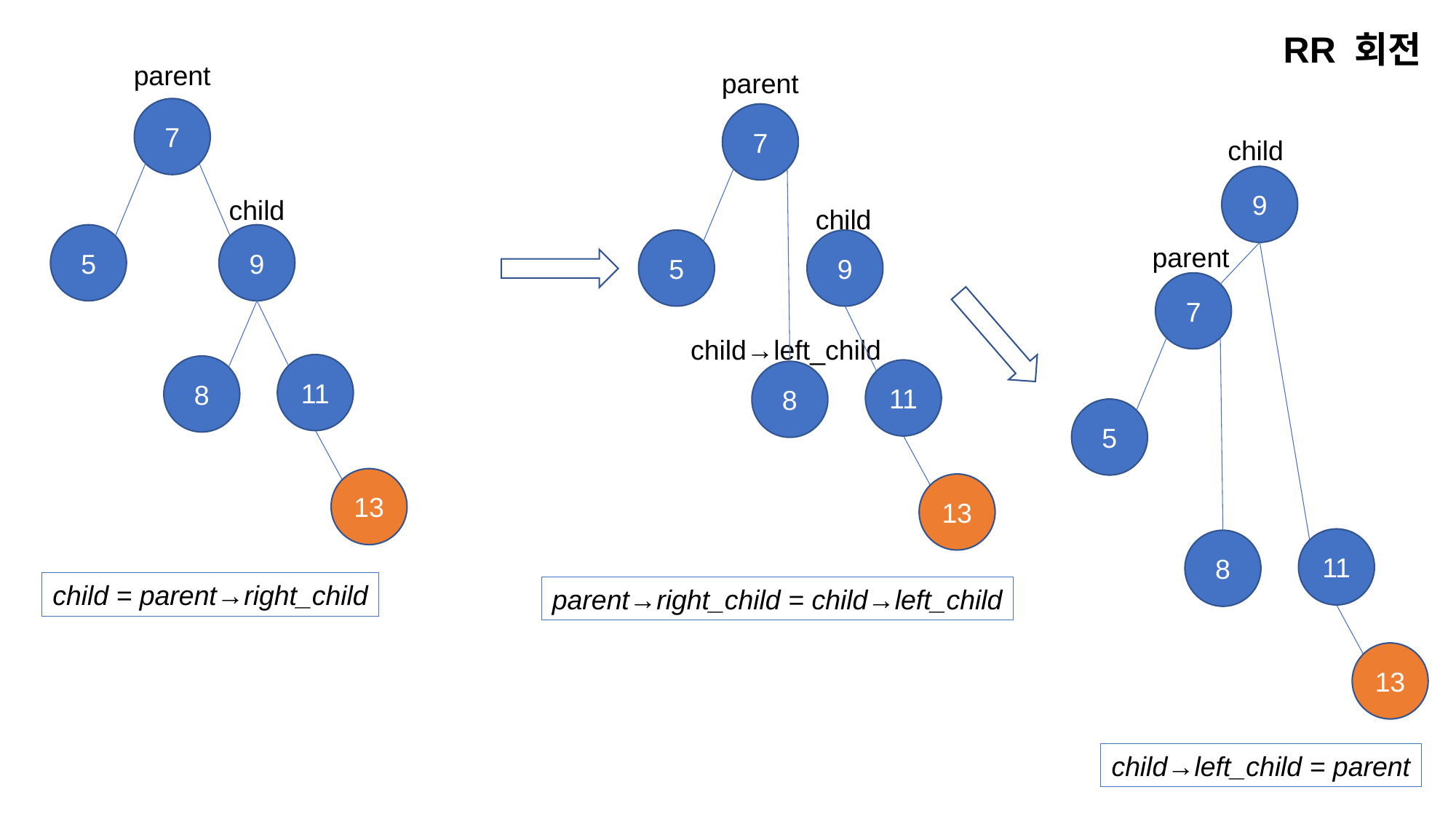

RR 회전
parent
parent
7
9
5
11
8
13
7
9
5
11
8
13
child
9
7
5
11
8
13
child
child
parent

child→left_child
child = parent→right_child
parent→right_child = child→left_child
child→left_child = parent